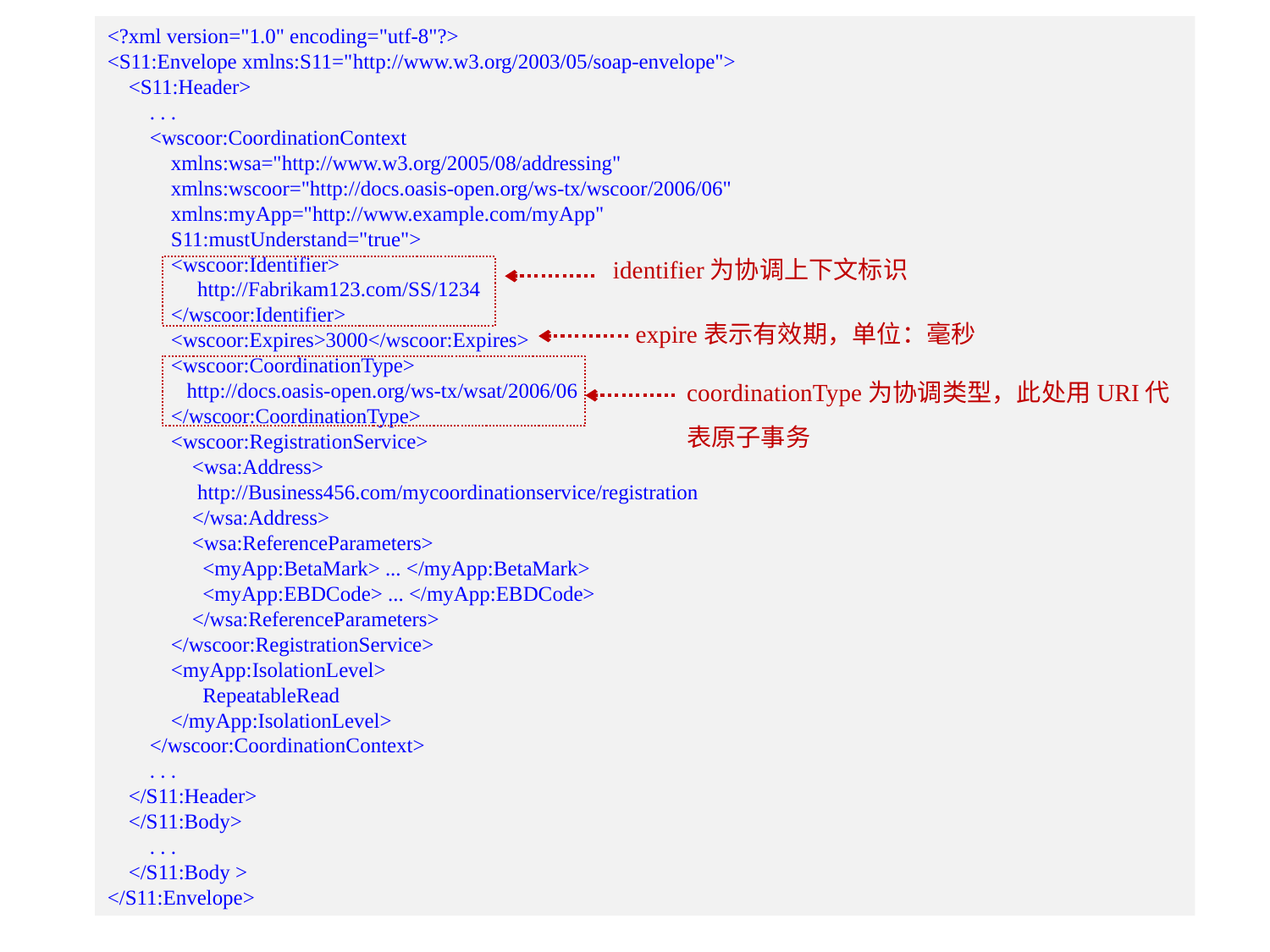

<?xml version="1.0" encoding="utf-8"?>
<S11:Envelope xmlns:S11="http://www.w3.org/2003/05/soap-envelope">
    <S11:Header>
        . . .
        <wscoor:CoordinationContext
            xmlns:wsa="http://www.w3.org/2005/08/addressing"
            xmlns:wscoor="http://docs.oasis-open.org/ws-tx/wscoor/2006/06"
            xmlns:myApp="http://www.example.com/myApp"
            S11:mustUnderstand="true">
            <wscoor:Identifier>
                 http://Fabrikam123.com/SS/1234
            </wscoor:Identifier>
            <wscoor:Expires>3000</wscoor:Expires>
            <wscoor:CoordinationType>
               http://docs.oasis-open.org/ws-tx/wsat/2006/06
            </wscoor:CoordinationType>
            <wscoor:RegistrationService>
                <wsa:Address>
                 http://Business456.com/mycoordinationservice/registration
                </wsa:Address>
                <wsa:ReferenceParameters>
                  <myApp:BetaMark> ... </myApp:BetaMark>
                  <myApp:EBDCode> ... </myApp:EBDCode>
                </wsa:ReferenceParameters>
            </wscoor:RegistrationService>
            <myApp:IsolationLevel>
                  RepeatableRead
            </myApp:IsolationLevel>
        </wscoor:CoordinationContext>
        . . .
    </S11:Header>
    </S11:Body>
        . . .
    </S11:Body >
</S11:Envelope>
identifier为协调上下文标识

expire表示有效期，单位：毫秒

coordinationType为协调类型，此处用URI代表原子事务